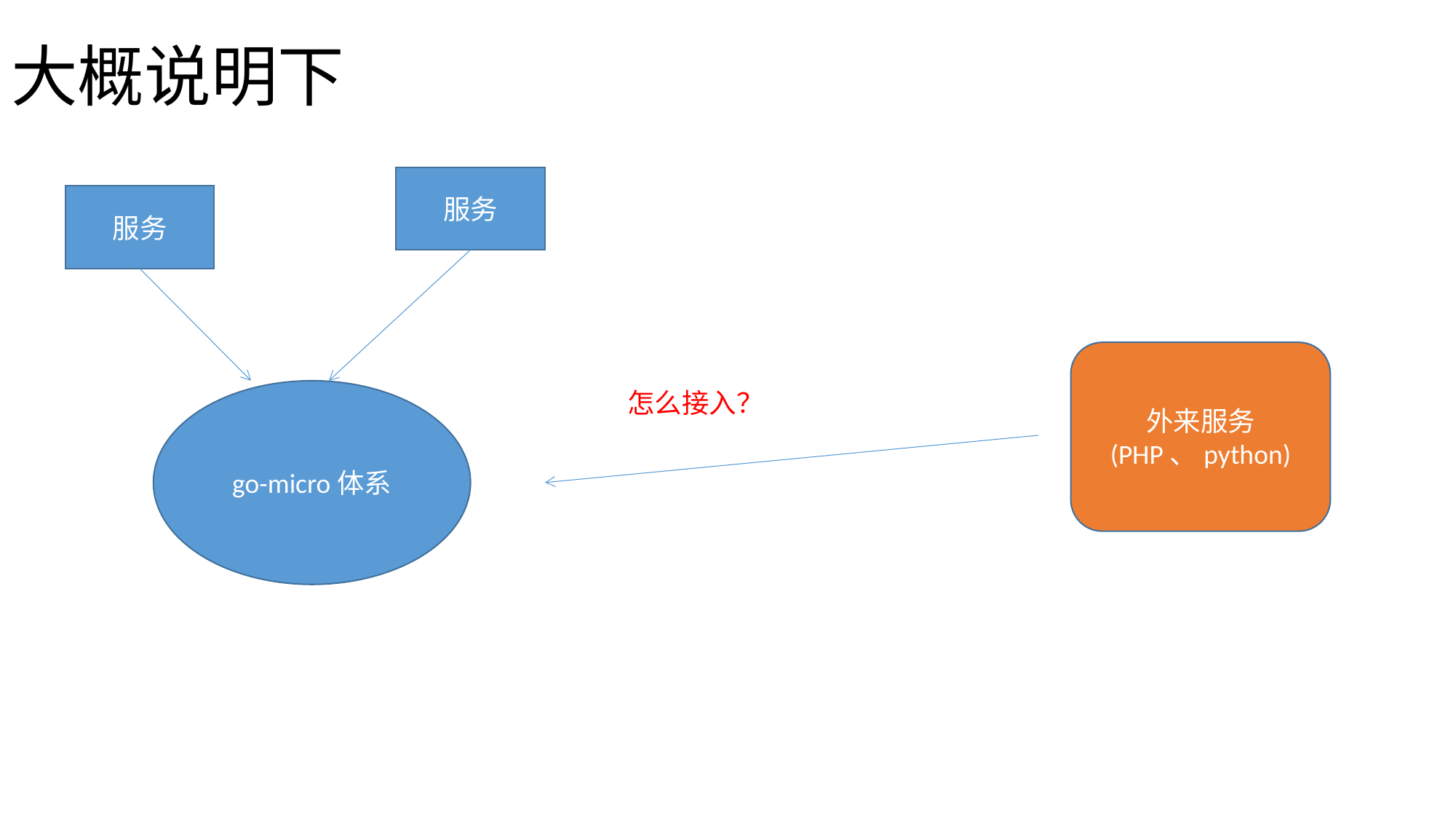

# 大概说明下
服务
服务
外来服务
(PHP、python)
go-micro体系
怎么接入？